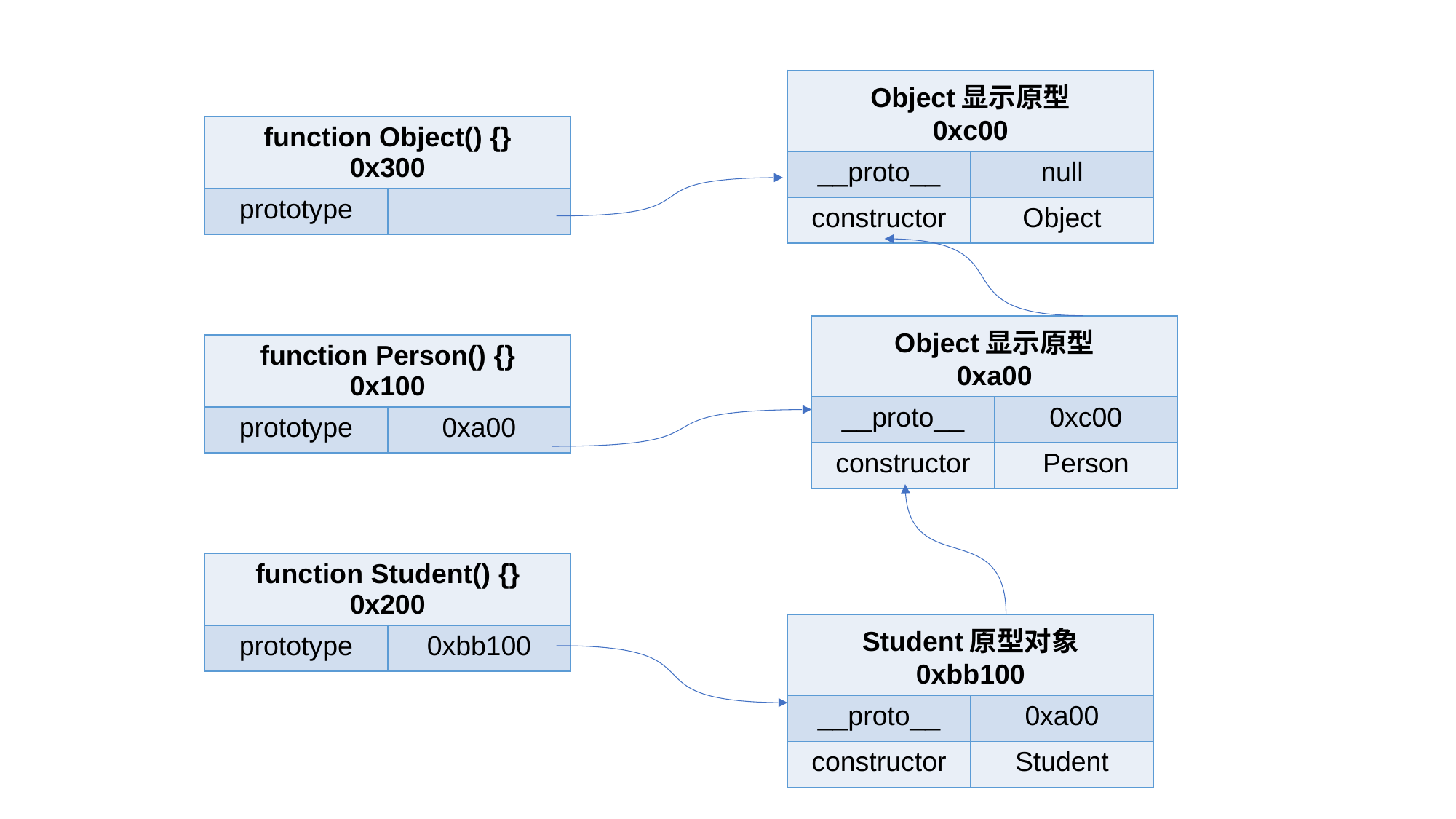

| Object显示原型 0xc00 |  |
| --- | --- |
| \_\_proto\_\_ | null |
| constructor | Object |
| function Object() {} 0x300 |  |
| --- | --- |
| prototype |  |
| Object显示原型 0xa00 |  |
| --- | --- |
| \_\_proto\_\_ | 0xc00 |
| constructor | Person |
| function Person() {} 0x100 |  |
| --- | --- |
| prototype | 0xa00 |
| function Student() {} 0x200 |  |
| --- | --- |
| prototype | 0xbb100 |
| Student原型对象 0xbb100 |  |
| --- | --- |
| \_\_proto\_\_ | 0xa00 |
| constructor | Student |